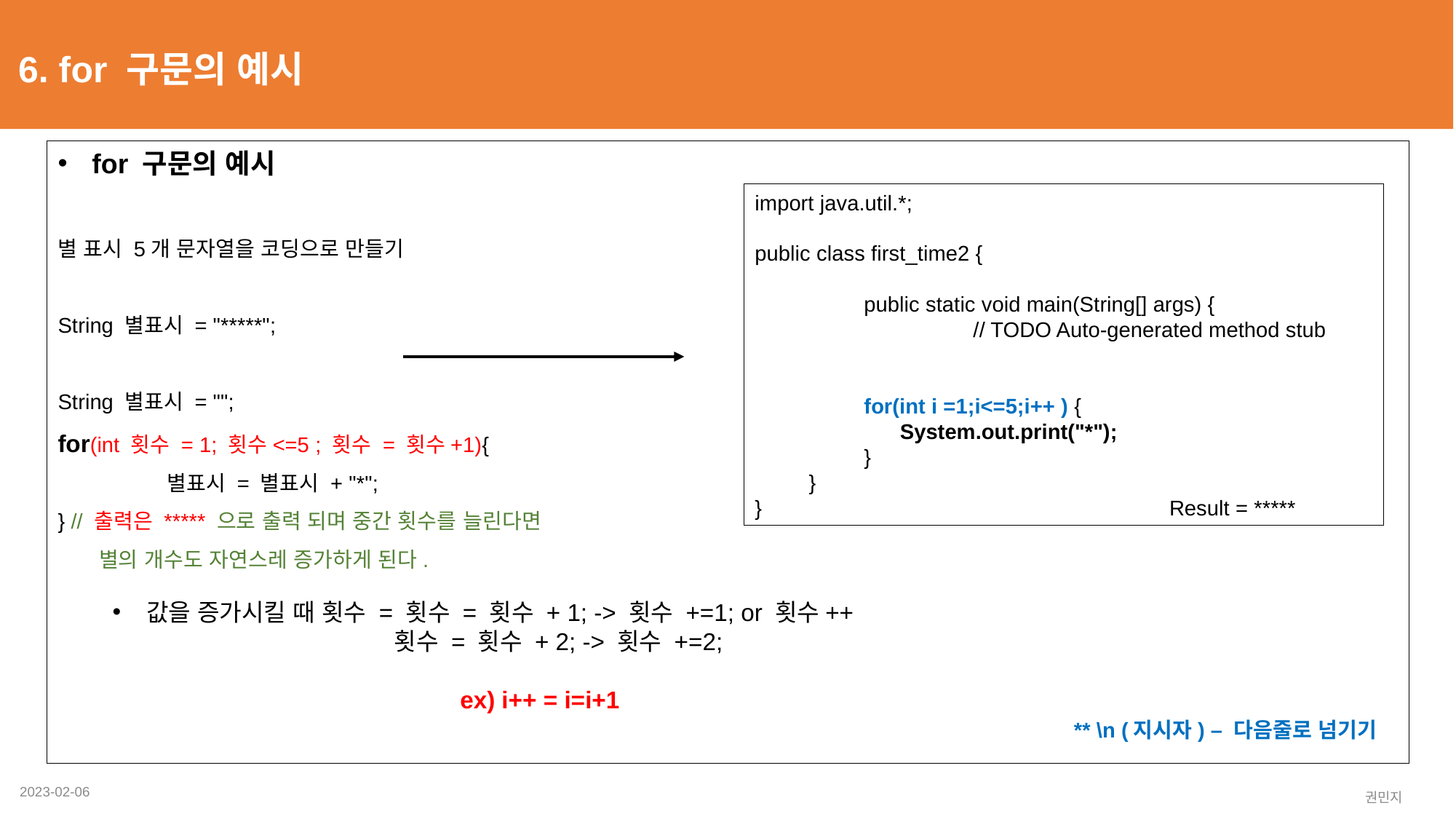

6. for 구문의 예시
for 구문의 예시

별 표시 5개 문자열을 코딩으로 만들기

String 별표시 = "*****";

String 별표시 = "";
for(int 횟수 = 1; 횟수<=5 ; 횟수 = 횟수+1){
	별표시 = 별표시 + "*";
} // 출력은 ***** 으로 출력 되며 중간 횟수를 늘린다면
      별의 개수도 자연스레 증가하게 된다.

값을 증가시킬 때 횟수 = 횟수 = 횟수 + 1; -> 횟수 +=1; or 횟수++
                                         횟수 = 횟수 + 2; -> 횟수 +=2;

			   ex) i++ = i=i+1
									     ** \n (지시자) – 다음줄로 넘기기

import java.util.*;

public class first_time2 {

	public static void main(String[] args) {
		// TODO Auto-generated method stub

	for(int i =1;i<=5;i++ ) {			 	      System.out.print("*");
	}
         }
}                                                                    Result = *****
2023-02-06
권민지